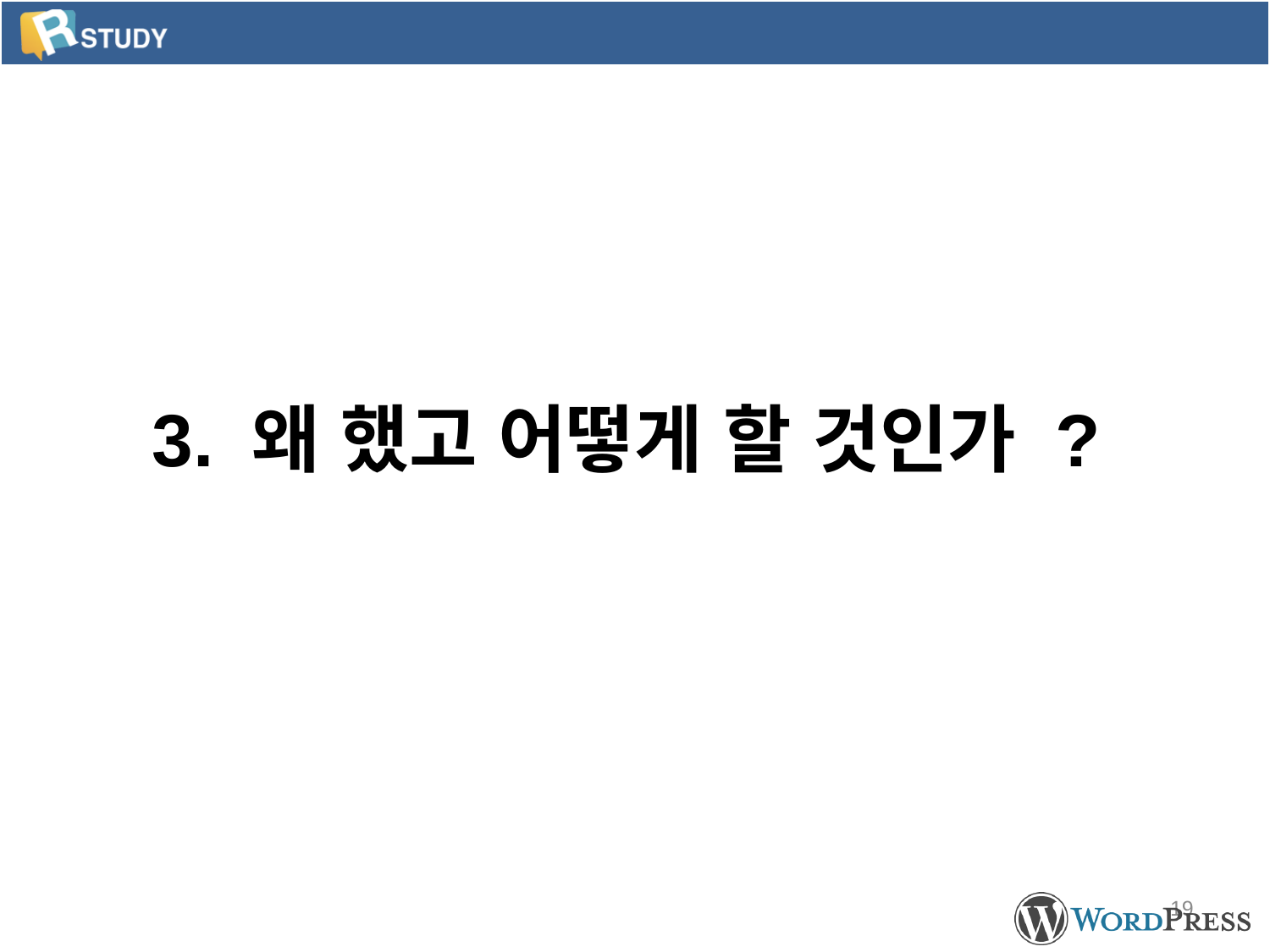

3. 왜 했고 어떻게 할 것인가 ?
19